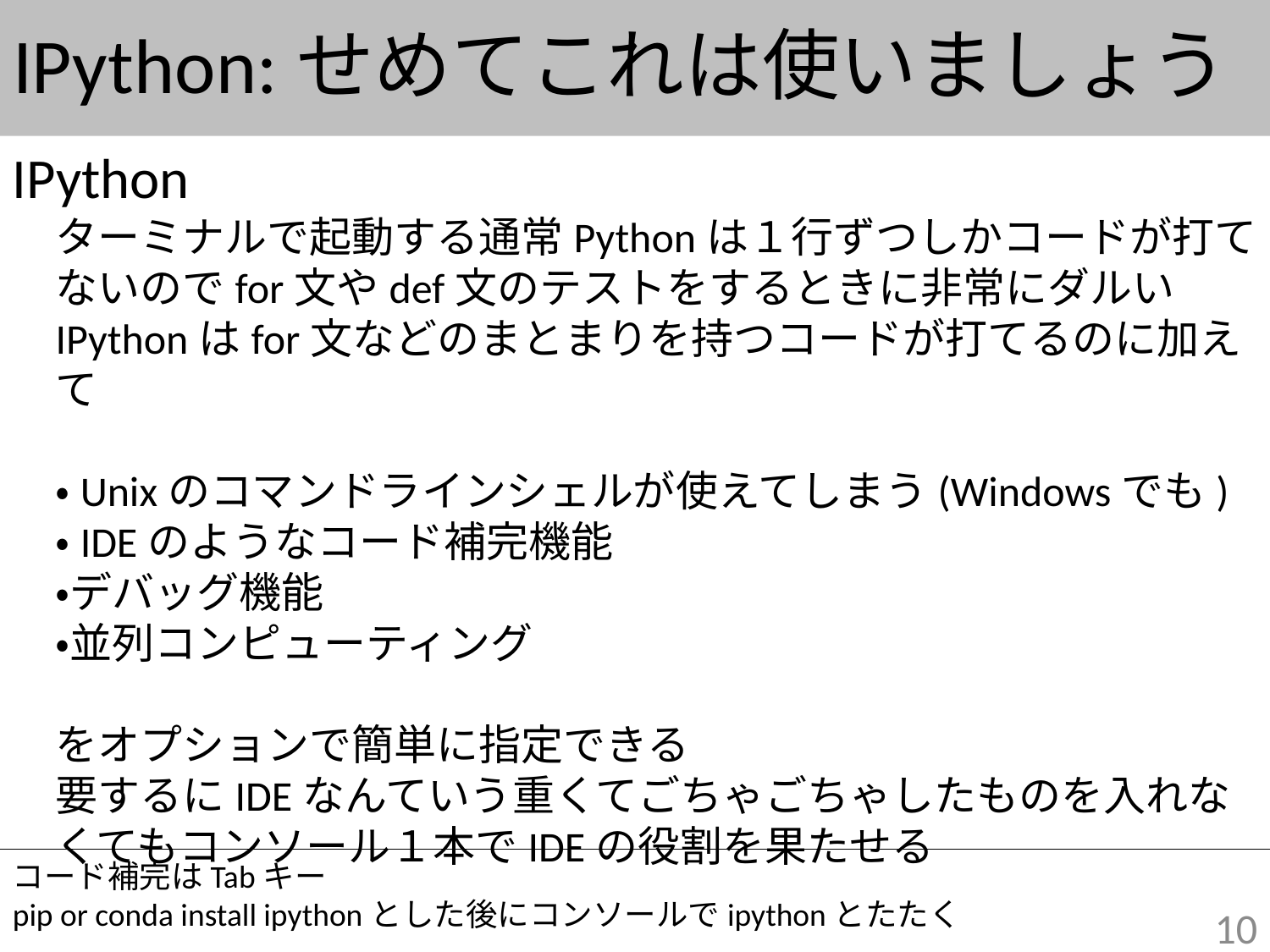

# IPython:せめてこれは使いましょう
IPython
ターミナルで起動する通常Pythonは１行ずつしかコードが打てないのでfor文やdef文のテストをするときに非常にダルい
IPythonはfor文などのまとまりを持つコードが打てるのに加えて

・Unixのコマンドラインシェルが使えてしまう(Windowsでも)
・IDEのようなコード補完機能
・デバッグ機能
・並列コンピューティング

をオプションで簡単に指定できる
要するにIDEなんていう重くてごちゃごちゃしたものを入れなくてもコンソール１本でIDEの役割を果たせる
コード補完はTabキー
pip or conda install ipythonとした後にコンソールでipythonとたたく
10